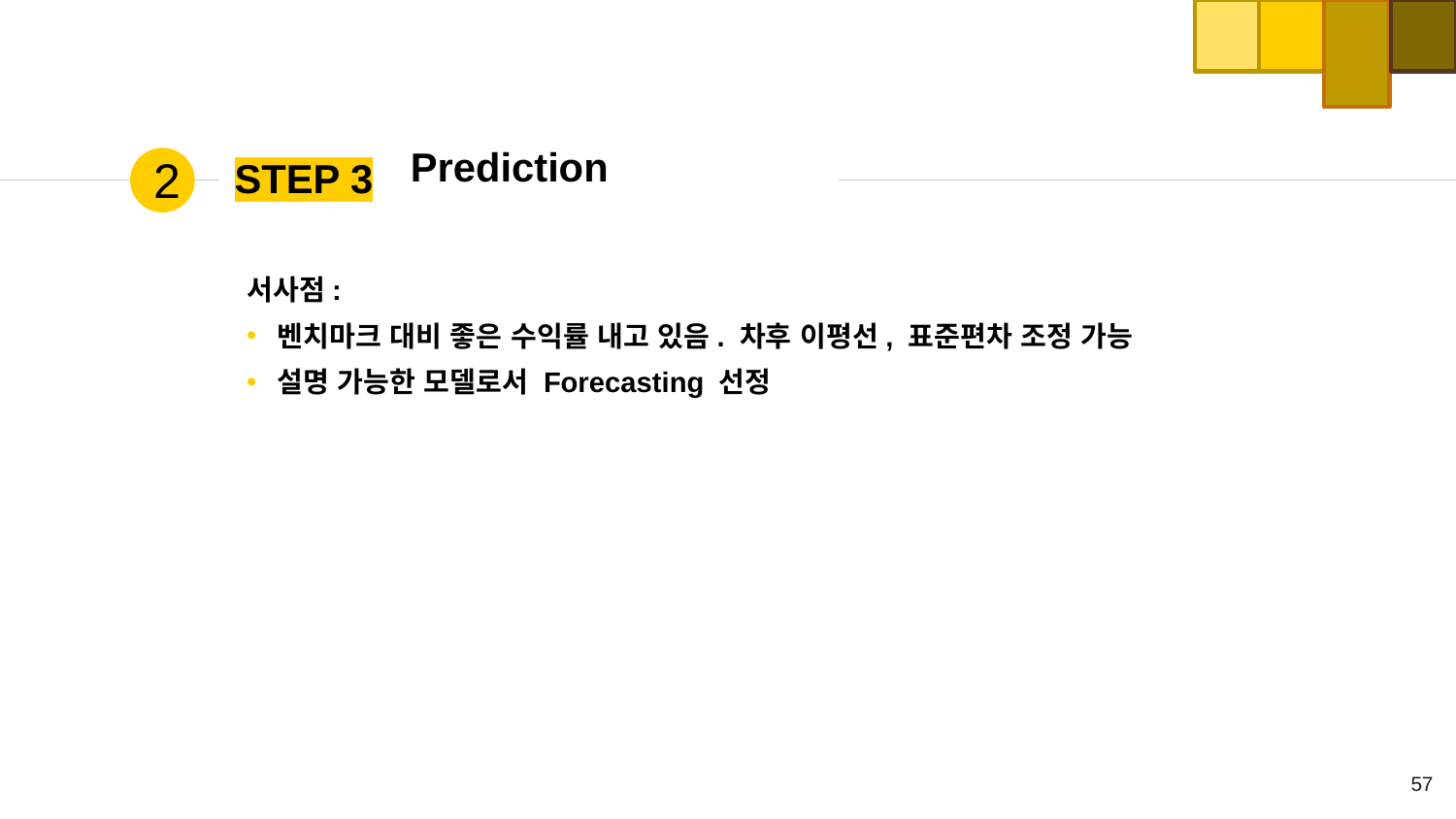

Prediction
2
# STEP 3

서사점:
벤치마크 대비 좋은 수익률 내고 있음. 차후 이평선, 표준편차 조정 가능
설명 가능한 모델로서 Forecasting 선정

57